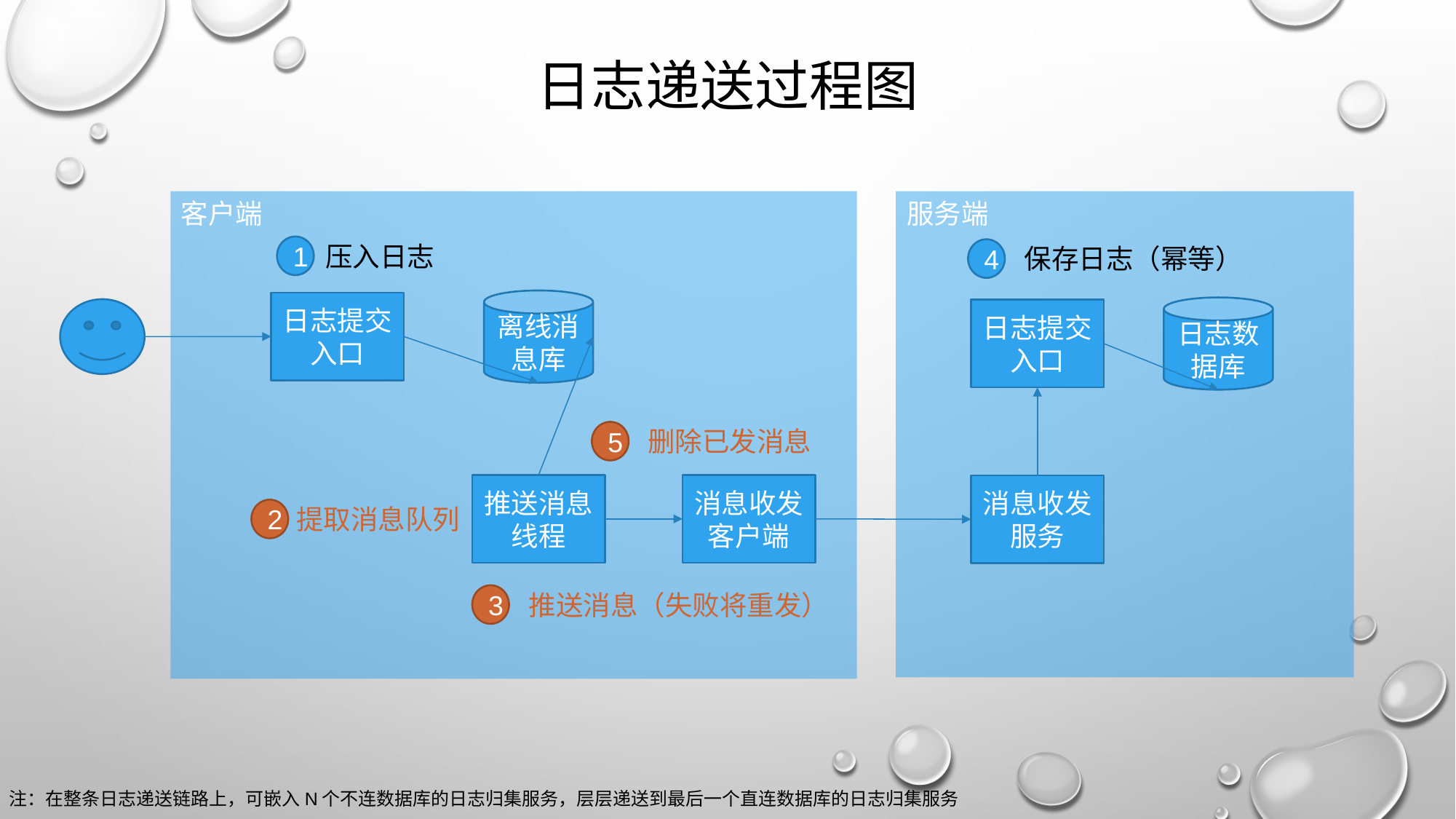

# 日志递送过程图
客户端
服务端
压入日志
1
保存日志（幂等）
4
离线消息库
日志提交入口
日志数据库

日志提交入口
删除已发消息
5
推送消息线程
消息收发客户端
消息收发服务
提取消息队列
2
推送消息（失败将重发）
3
注：在整条日志递送链路上，可嵌入N个不连数据库的日志归集服务，层层递送到最后一个直连数据库的日志归集服务